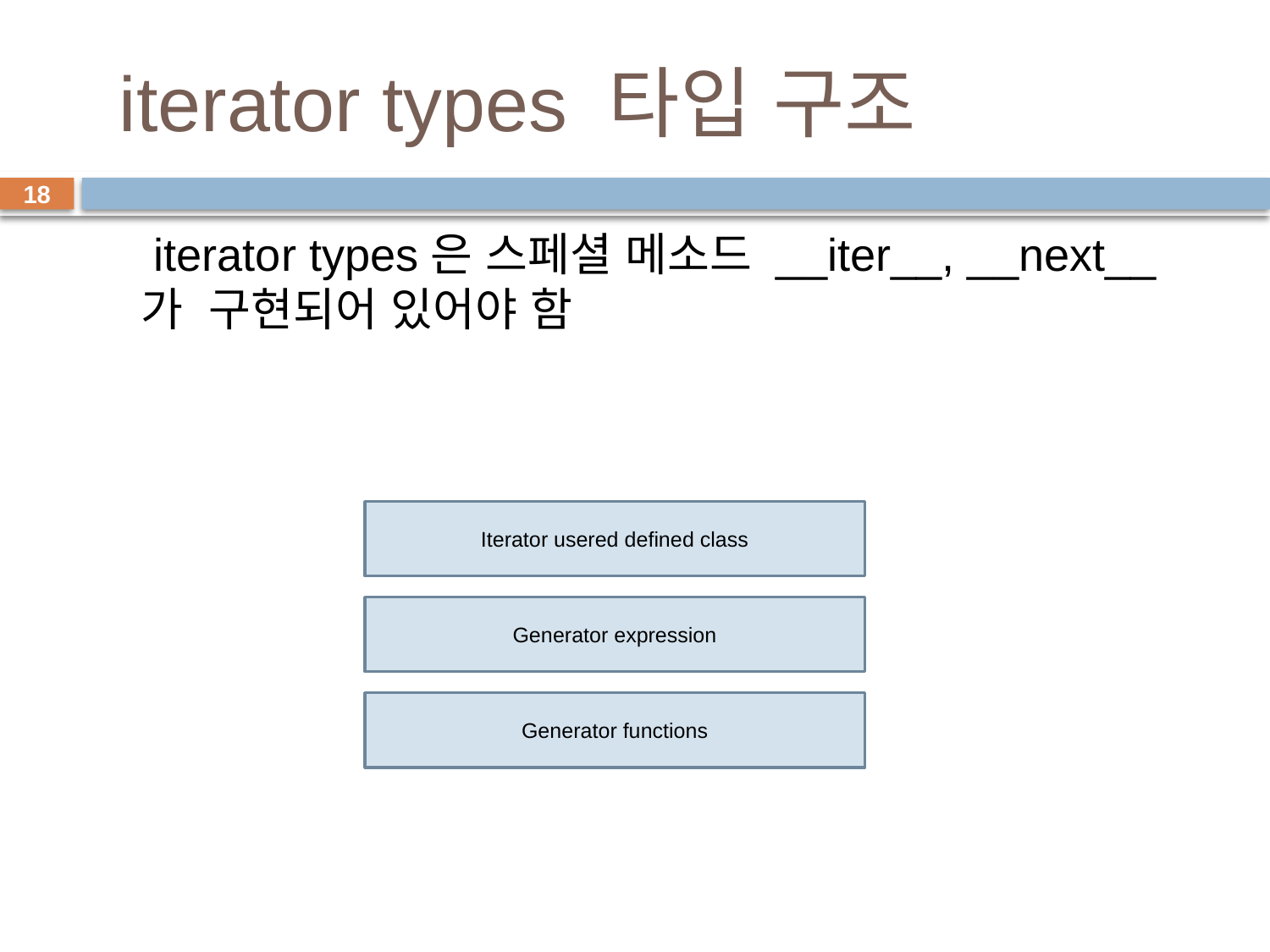

# iterator types 타입 구조
18
 iterator types은 스페셜 메소드 __iter__, __next__가  구현되어 있어야 함
Iterator usered defined class
Generator expression
Generator functions